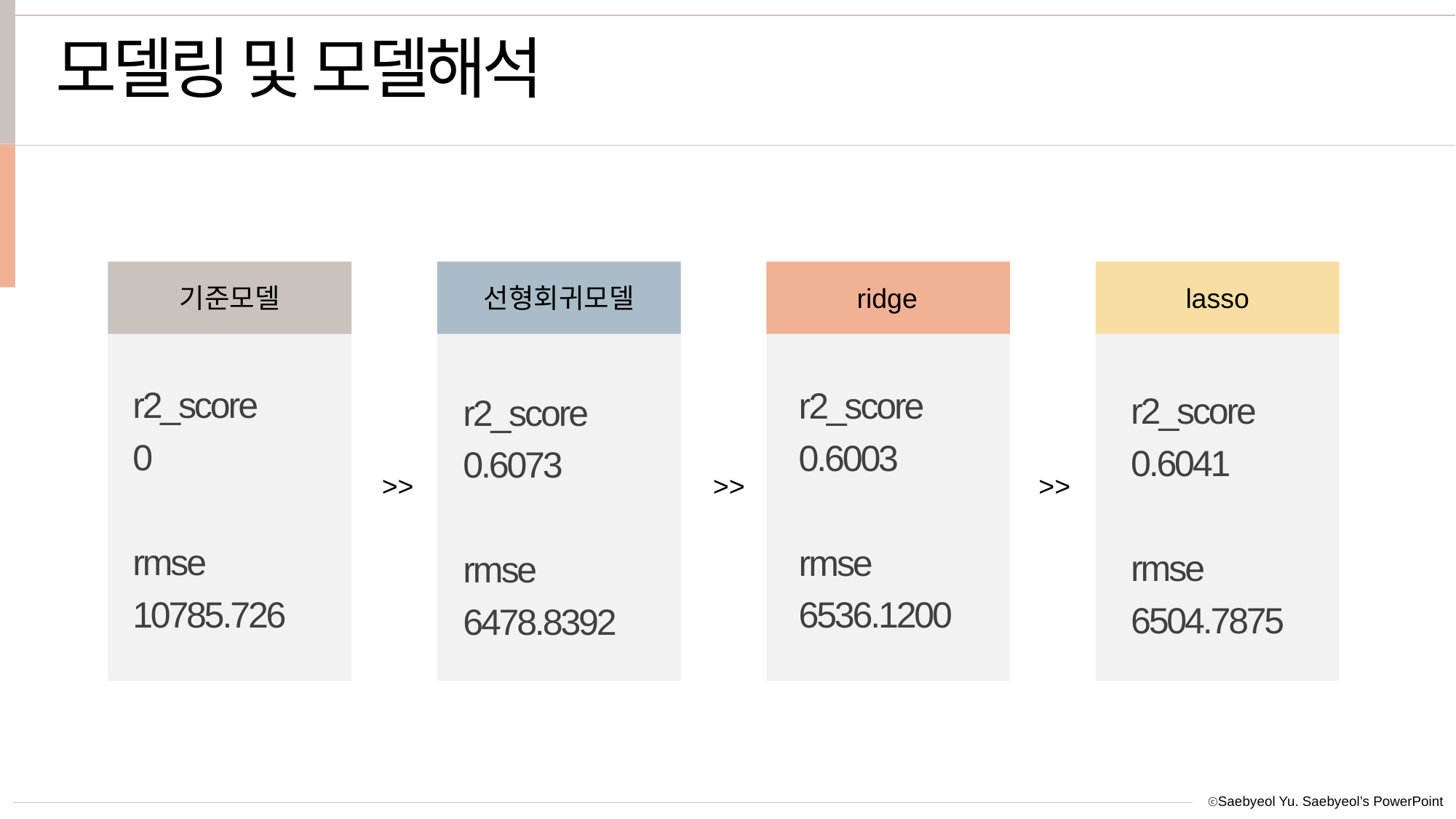

모델링 및 모델해석

선형회귀모델

기준모델

ridge
lasso
r2_score
0

rmse 10785.726
r2_score
0.6003

rmse 6536.1200
r2_score
0.6041

rmse 6504.7875
r2_score
0.6073

rmse 6478.8392
>>
>>
>>